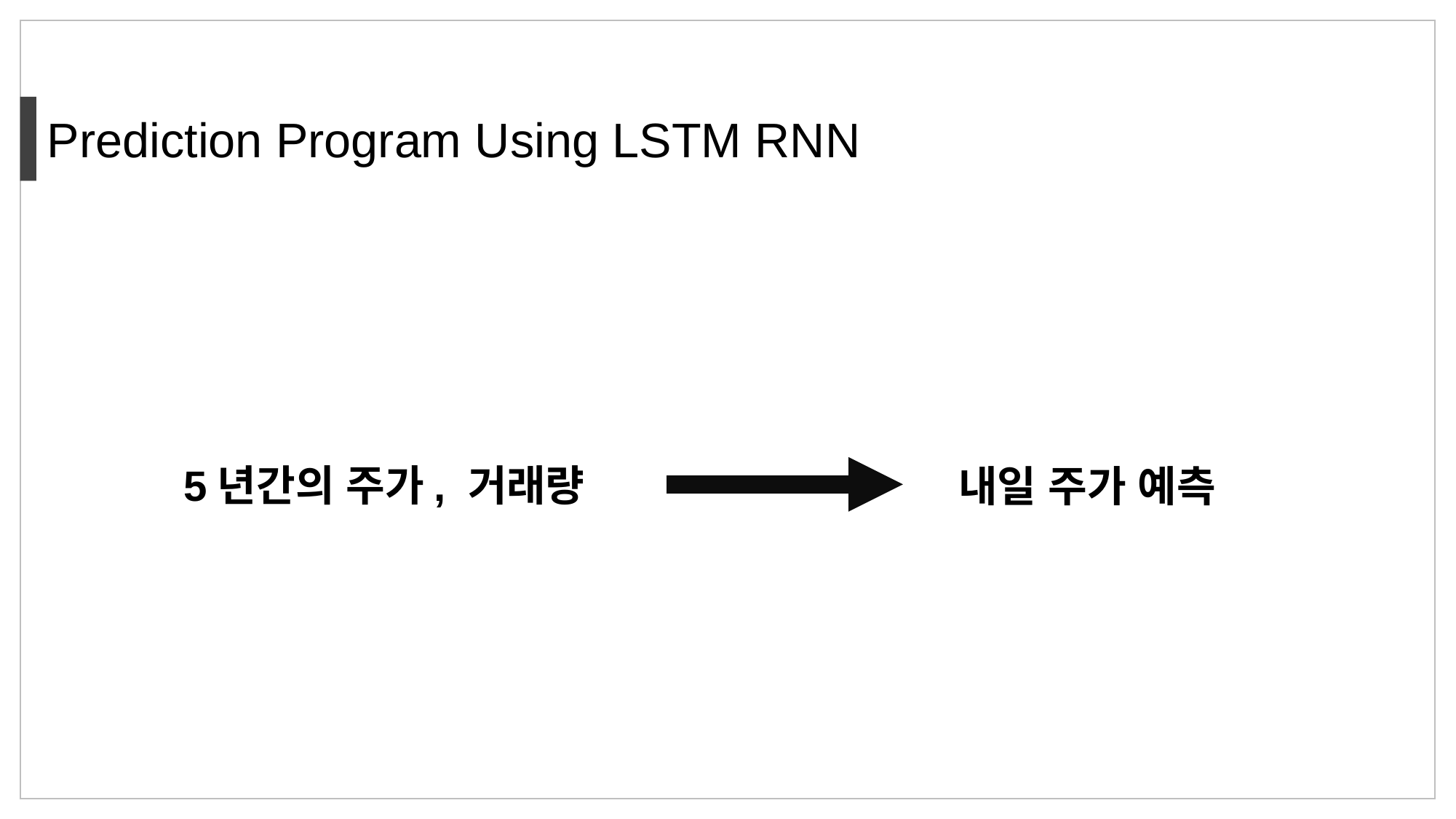

Prediction Program Using LSTM RNN
5년간의 주가, 거래량
내일 주가 예측